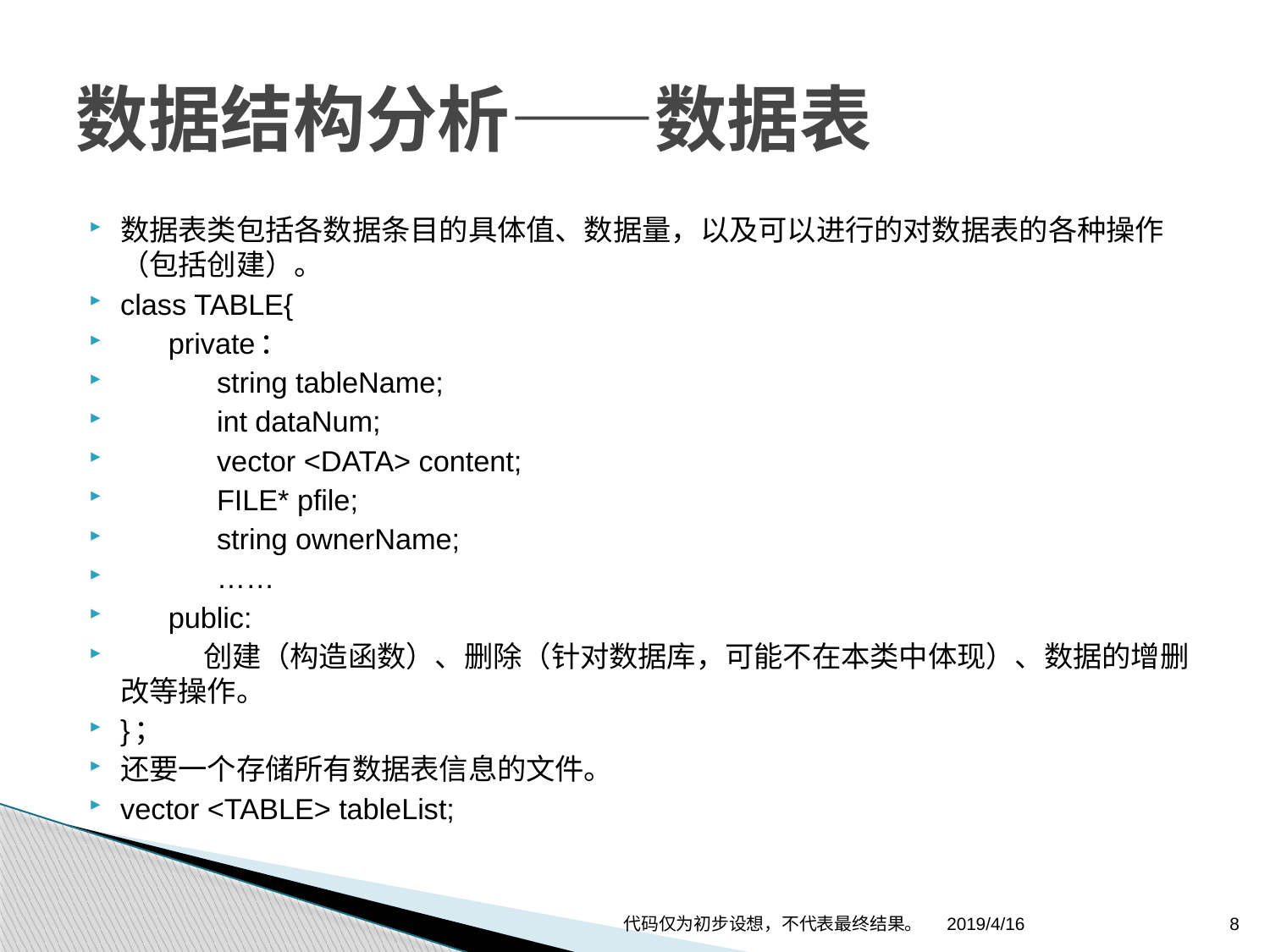

# 数据结构分析——数据表
数据表类包括各数据条目的具体值、数据量，以及可以进行的对数据表的各种操作（包括创建）。
class TABLE{
      private：
            string tableName;
            int dataNum;
            vector <DATA> content;
            FILE* pfile;
            string ownerName;
            ……
      public:
            创建（构造函数）、删除（针对数据库，可能不在本类中体现）、数据的增删改等操作。
}；
还要一个存储所有数据表信息的文件。
vector <TABLE> tableList;
代码仅为初步设想，不代表最终结果。
2019/4/16
8